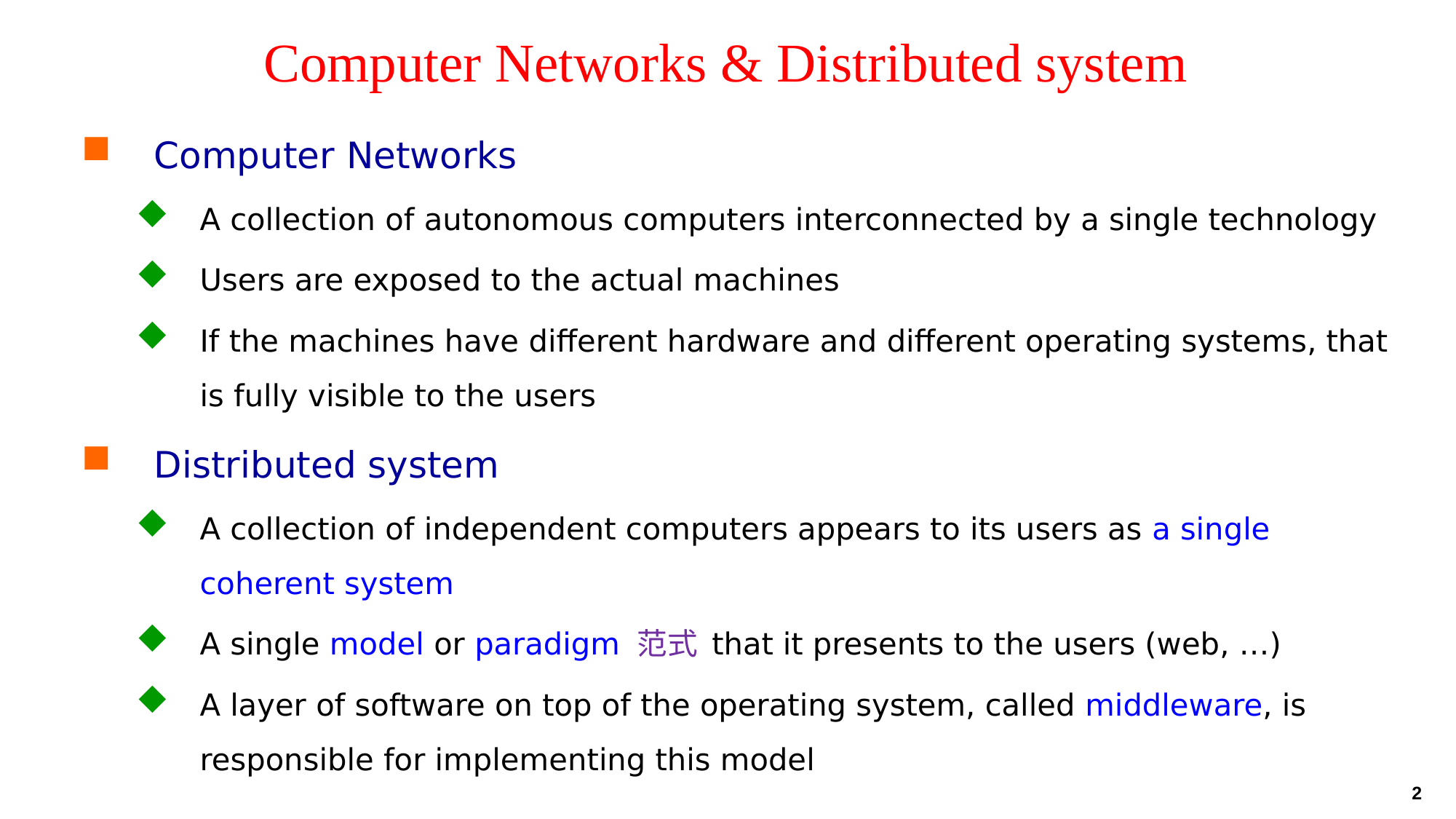

# Computer Networks & Distributed system
Computer Networks
A collection of autonomous computers interconnected by a single technology
Users are exposed to the actual machines
If the machines have different hardware and different operating systems, that is fully visible to the users
Distributed system
A collection of independent computers appears to its users as a single coherent system
A single model or paradigm 范式 that it presents to the users (web, …)
A layer of software on top of the operating system, called middleware, is responsible for implementing this model